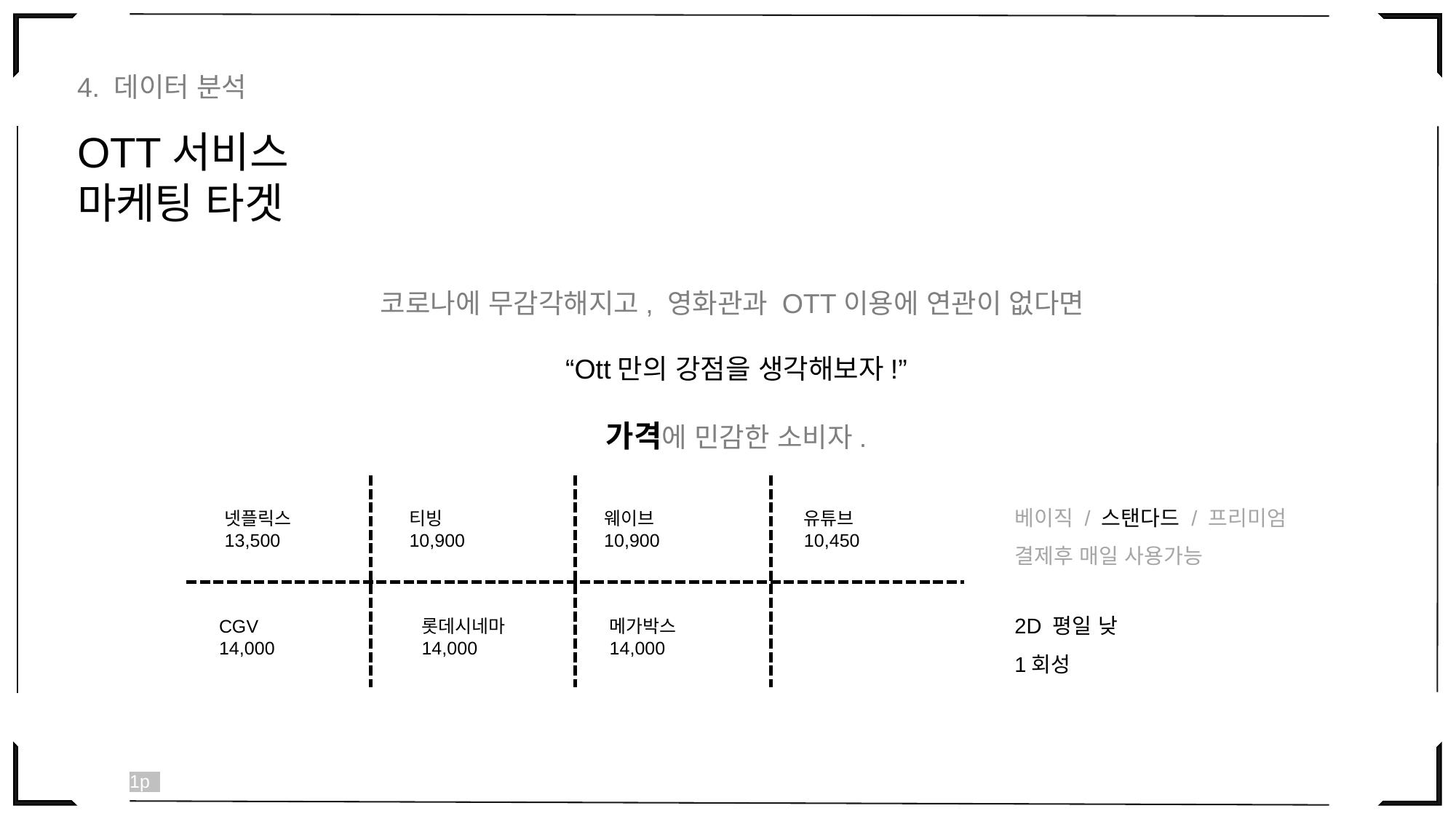

4. 데이터 분석
OTT서비스 마케팅 타겟
코로나에 무감각해지고, 영화관과 OTT이용에 연관이 없다면

“Ott만의 강점을 생각해보자!”

가격에 민감한 소비자.
베이직 / 스탠다드 / 프리미엄
결제후 매일 사용가능
넷플릭스
13,500
티빙
10,900
웨이브
10,900
유튜브
10,450
2D 평일 낮
1회성
CGV
14,000
롯데시네마
14,000
메가박스
14,000
1p